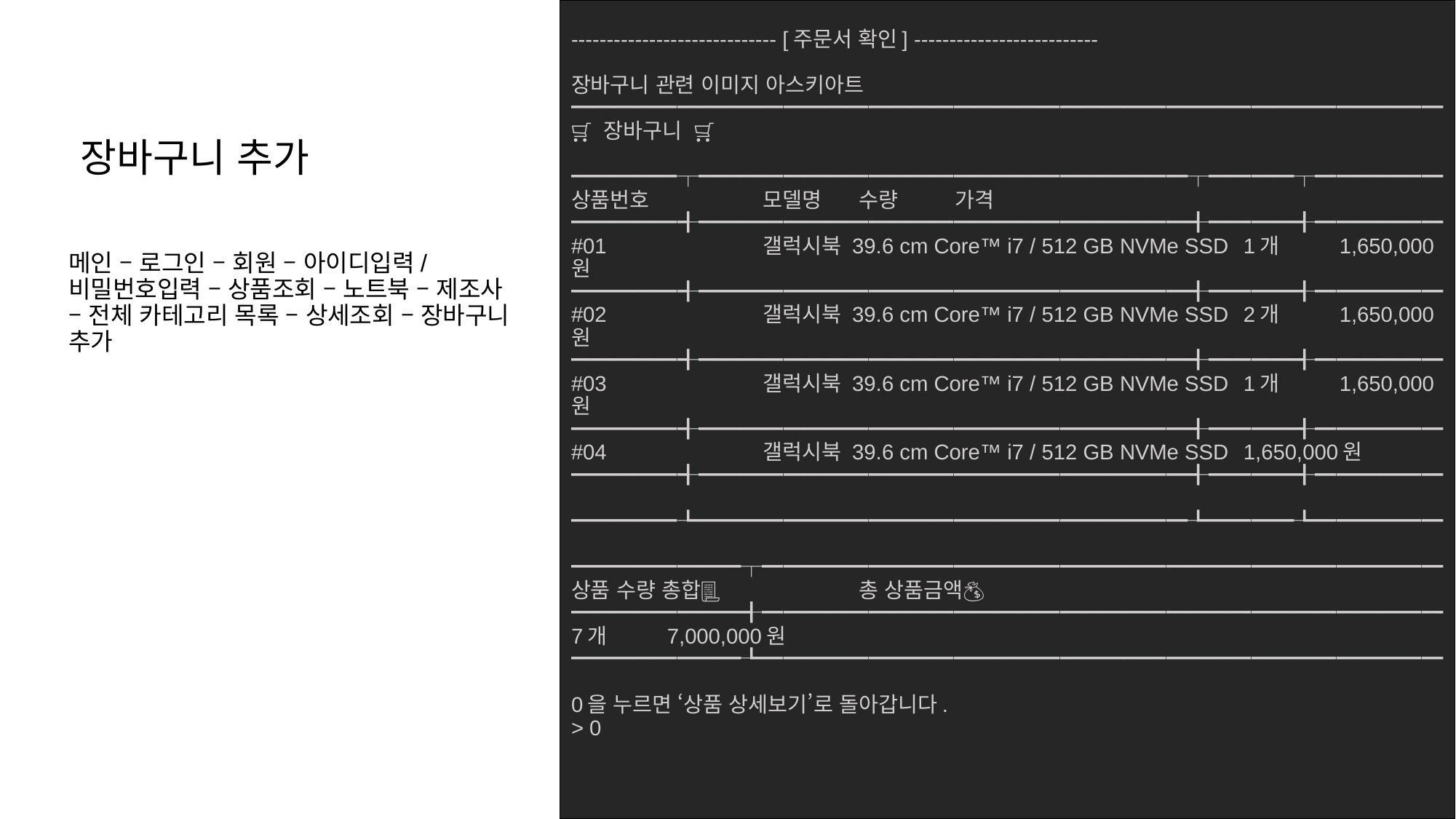

# ----------------------------- [주문서 확인] -------------------------- 장바구니 관련 이미지 아스키아트 ━━━━━━━━━━━━━━━━━━━━━━━━━━━━━━━━━━━━━━━━━ 🛒  장바구니  🛒 ━━━━━┬━━━━━━━━━━━━━━━━━━━━━━━┬━━━━┬━━━━━━ 상품번호	         	모델명				수량	가격 ━━━━━╉━━━━━━━━━━━━━━━━━━━━━━━╉━━━━╉━━━━━━ #01	         	갤럭시북 39.6 cm Core™ i7 / 512 GB NVMe SSD	1개	1,650,000원 ━━━━━╉━━━━━━━━━━━━━━━━━━━━━━━╉━━━━╉━━━━━━ #02	         	갤럭시북 39.6 cm Core™ i7 / 512 GB NVMe SSD	2개	1,650,000원 ━━━━━╉━━━━━━━━━━━━━━━━━━━━━━━╉━━━━╉━━━━━━ #03	         	갤럭시북 39.6 cm Core™ i7 / 512 GB NVMe SSD	1개	1,650,000원 ━━━━━╉━━━━━━━━━━━━━━━━━━━━━━━╉━━━━╉━━━━━━ #04	         	갤럭시북 39.6 cm Core™ i7 / 512 GB NVMe SSD		1,650,000원 ━━━━━╉━━━━━━━━━━━━━━━━━━━━━━━╉━━━━╉━━━━━━ ━━━━━┺━━━━━━━━━━━━━━━━━━━━━━━┺━━━━┺━━━━━━ ━━━━━━━━┬━━━━━━━━━━━━━━━━━━━━━━━━━━━━━━━━ 상품 수량 총합📃	         		총 상품금액💰 ━━━━━━━━╉━━━━━━━━━━━━━━━━━━━━━━━━━━━━━━━━ 7개				7,000,000원 ━━━━━━━━┺━━━━━━━━━━━━━━━━━━━━━━━━━━━━━━━━ 0을 누르면 ‘상품 상세보기’로 돌아갑니다. > 0
장바구니 추가
메인 – 로그인 – 회원 – 아이디입력/비밀번호입력 – 상품조회 – 노트북 – 제조사 – 전체 카테고리 목록 – 상세조회 – 장바구니 추가